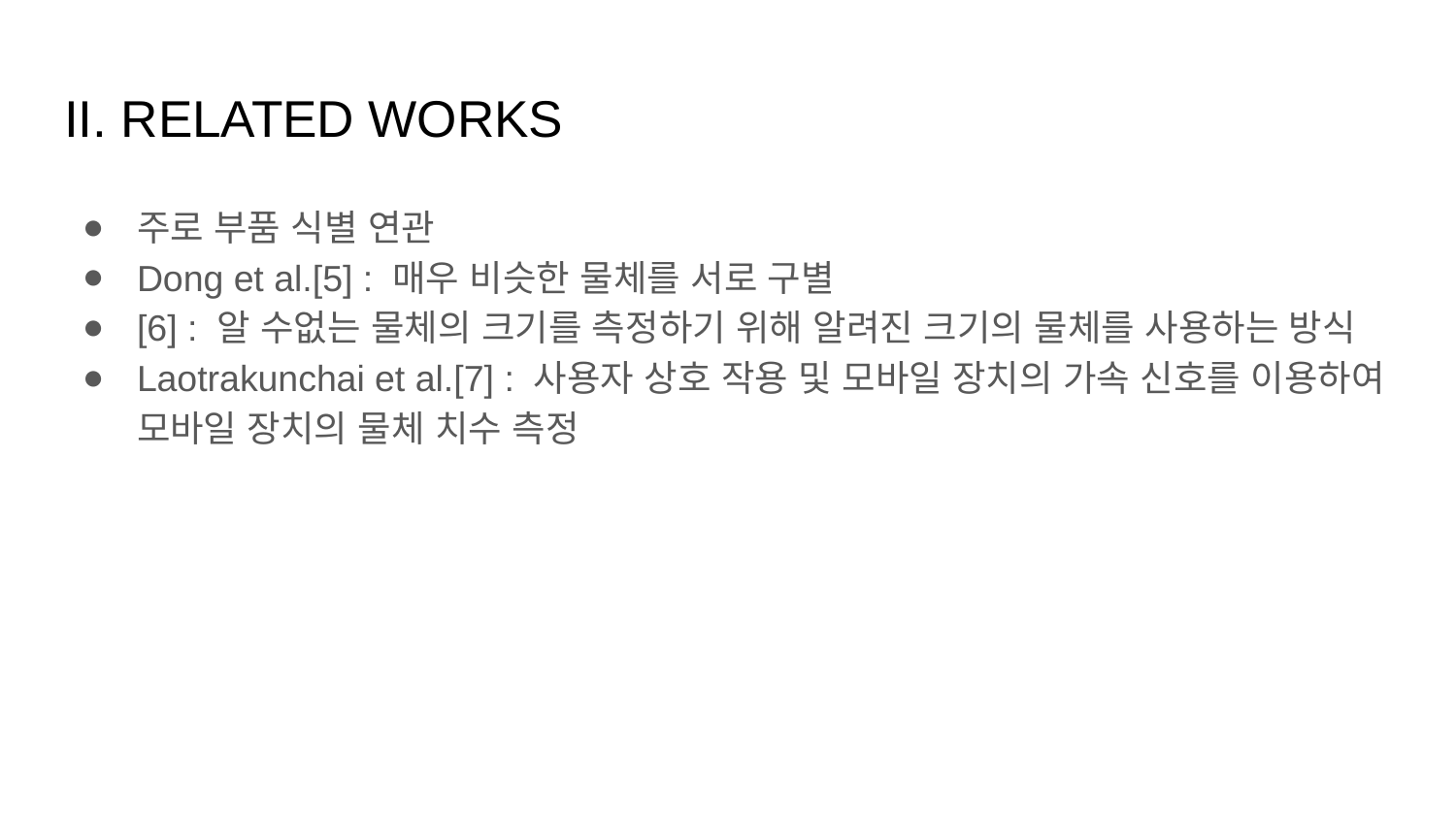

# II. RELATED WORKS
주로 부품 식별 연관
Dong et al.[5] : 매우 비슷한 물체를 서로 구별
[6] : 알 수없는 물체의 크기를 측정하기 위해 알려진 크기의 물체를 사용하는 방식
Laotrakunchai et al.[7] : 사용자 상호 작용 및 모바일 장치의 가속 신호를 이용하여 모바일 장치의 물체 치수 측정